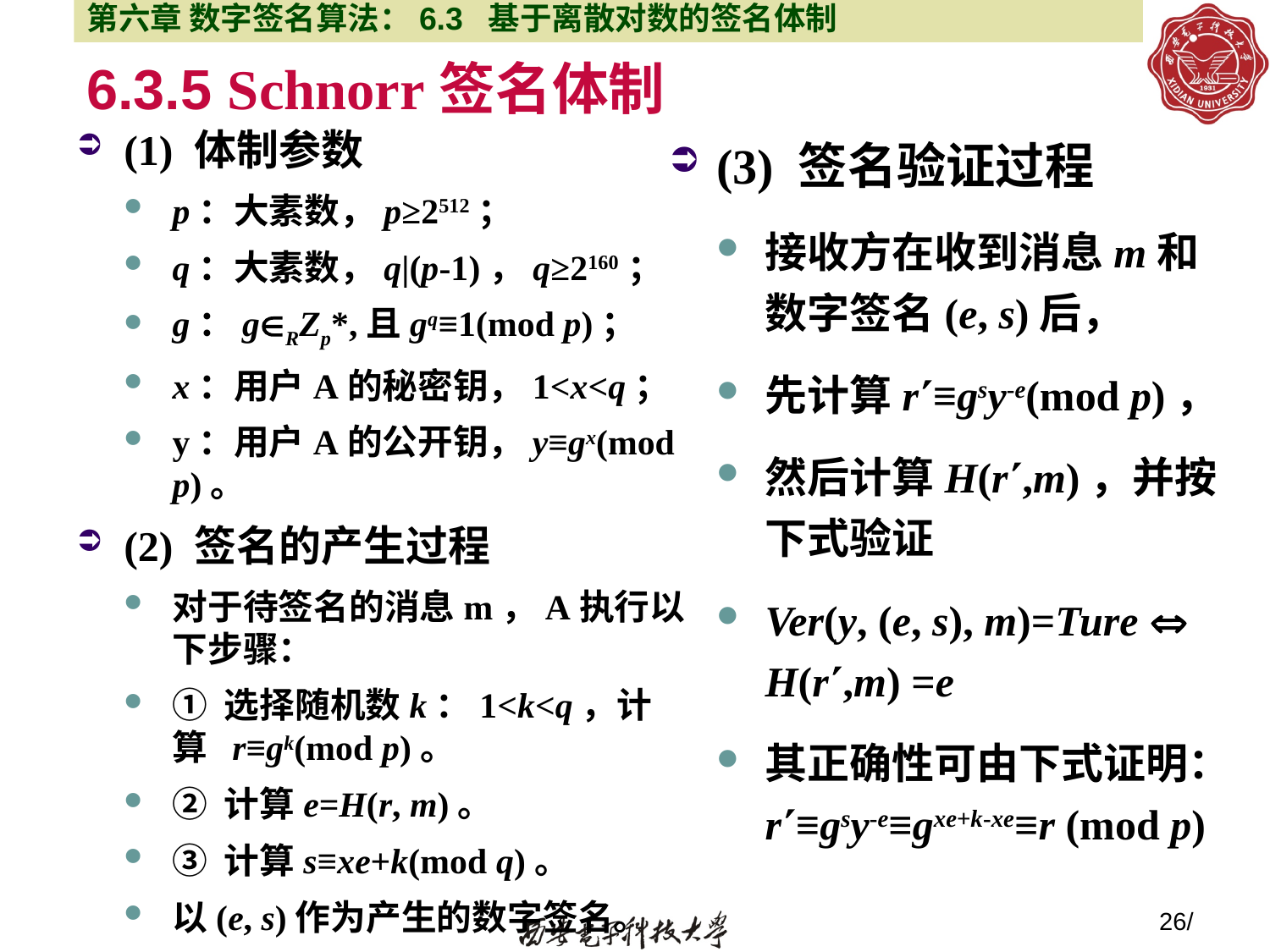

第六章 数字签名算法：6.3  基于离散对数的签名体制
# 6.3.5 Schnorr签名体制
(1) 体制参数
p：大素数，p≥2512；
q：大素数，q|(p-1)，q≥2160；
g：g∈RZp*,且gq≡1(mod p)；
x：用户A的秘密钥，1<x<q；
y：用户A的公开钥，y≡gx(mod p)。
(2) 签名的产生过程
对于待签名的消息m，A执行以下步骤：
① 选择随机数k：1<k<q，计算  r≡gk(mod p)。
② 计算e=H(r, m)。
③ 计算s≡xe+k(mod q)。
以(e, s)作为产生的数字签名。
(3) 签名验证过程
接收方在收到消息m和数字签名(e, s)后，
先计算r′≡gsy-e(mod p)，
然后计算H(r′,m)，并按下式验证
Ver(y, (e, s), m)=Ture ⇔ H(r′,m) =e
其正确性可由下式证明：r′≡gsy-e≡gxe+k-xe≡r (mod p)
26/